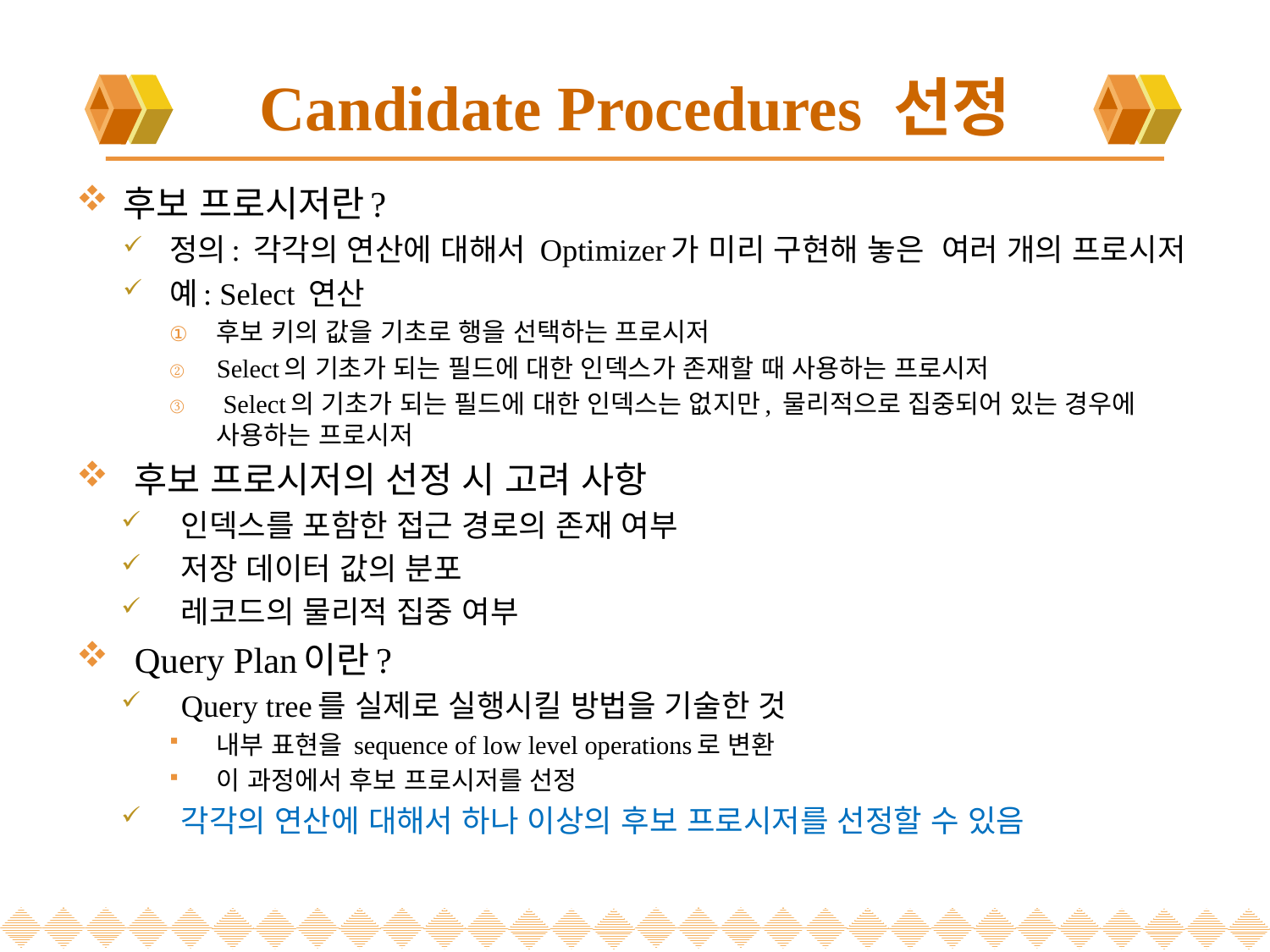

# Candidate Procedures 선정
후보 프로시저란?
정의: 각각의 연산에 대해서 Optimizer가 미리 구현해 놓은  여러 개의 프로시저
예: Select 연산
후보 키의 값을 기초로 행을 선택하는 프로시저
Select의 기초가 되는 필드에 대한 인덱스가 존재할 때 사용하는 프로시저
 Select의 기초가 되는 필드에 대한 인덱스는 없지만, 물리적으로 집중되어 있는 경우에 사용하는 프로시저
후보 프로시저의 선정 시 고려 사항
인덱스를 포함한 접근 경로의 존재 여부
저장 데이터 값의 분포
레코드의 물리적 집중 여부
Query Plan이란?
Query tree를 실제로 실행시킬 방법을 기술한 것
내부 표현을 sequence of low level operations로 변환
이 과정에서 후보 프로시저를 선정
각각의 연산에 대해서 하나 이상의 후보 프로시저를 선정할 수 있음